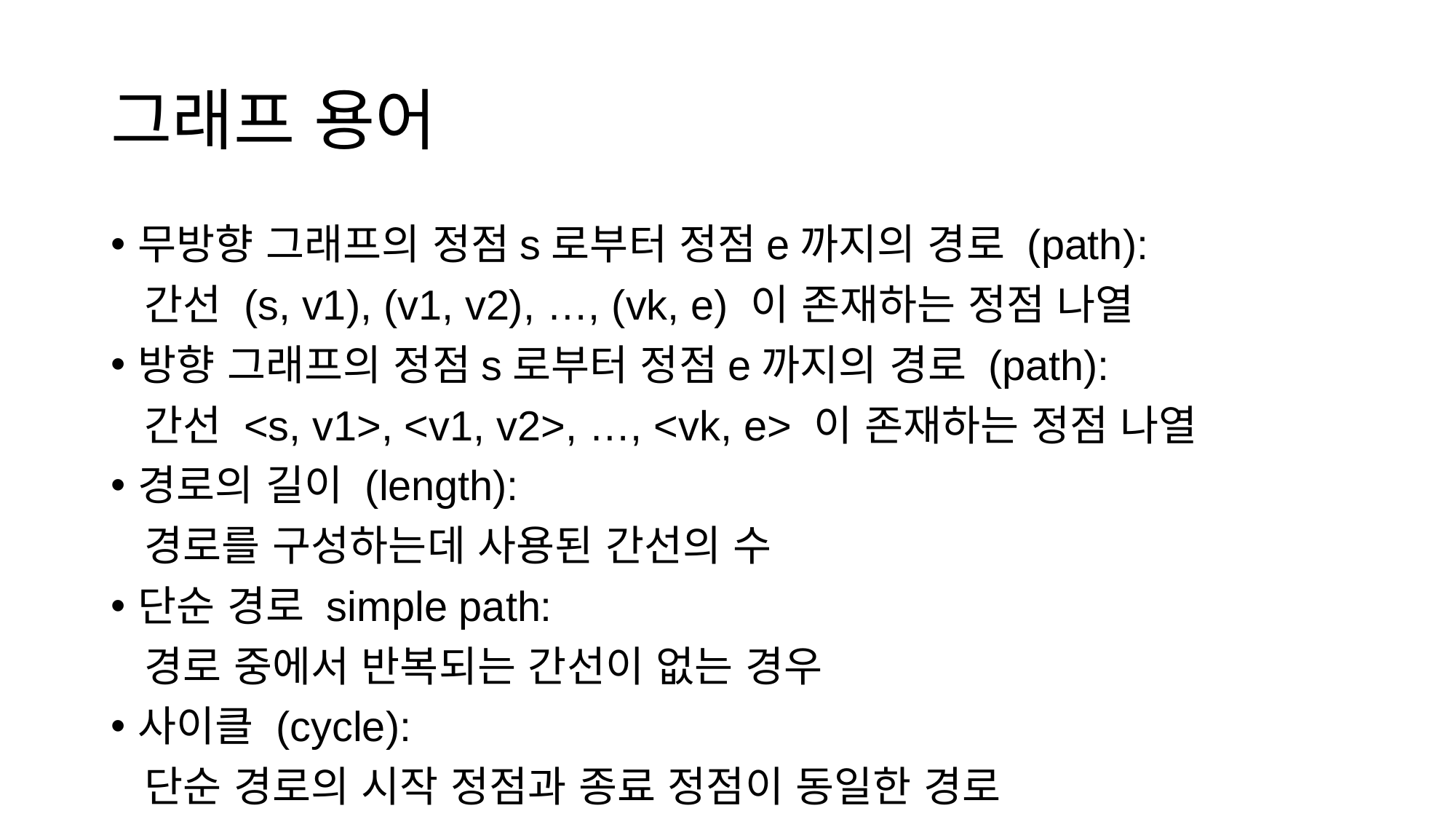

# 그래프 용어
무방향 그래프의 정점s로부터 정점e까지의 경로 (path):
  간선 (s, v1), (v1, v2), …, (vk, e) 이 존재하는 정점 나열
방향 그래프의 정점s로부터 정점e까지의 경로 (path):
  간선 <s, v1>, <v1, v2>, …, <vk, e> 이 존재하는 정점 나열
경로의 길이 (length):
  경로를 구성하는데 사용된 간선의 수
단순 경로 simple path:
  경로 중에서 반복되는 간선이 없는 경우
사이클 (cycle):
  단순 경로의 시작 정점과 종료 정점이 동일한 경로